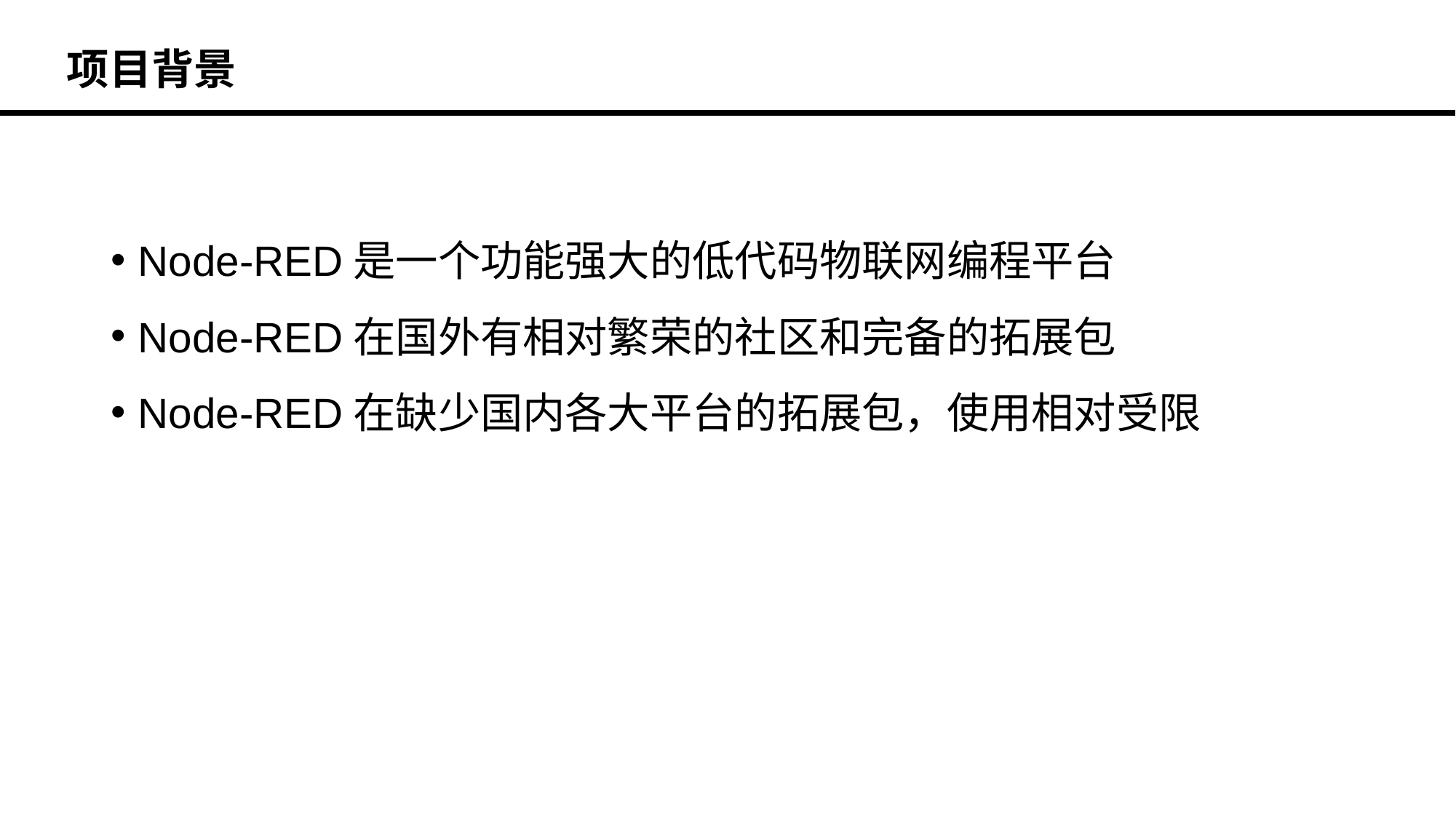

项目背景
Node-RED是一个功能强大的低代码物联网编程平台
Node-RED在国外有相对繁荣的社区和完备的拓展包
Node-RED在缺少国内各大平台的拓展包，使用相对受限